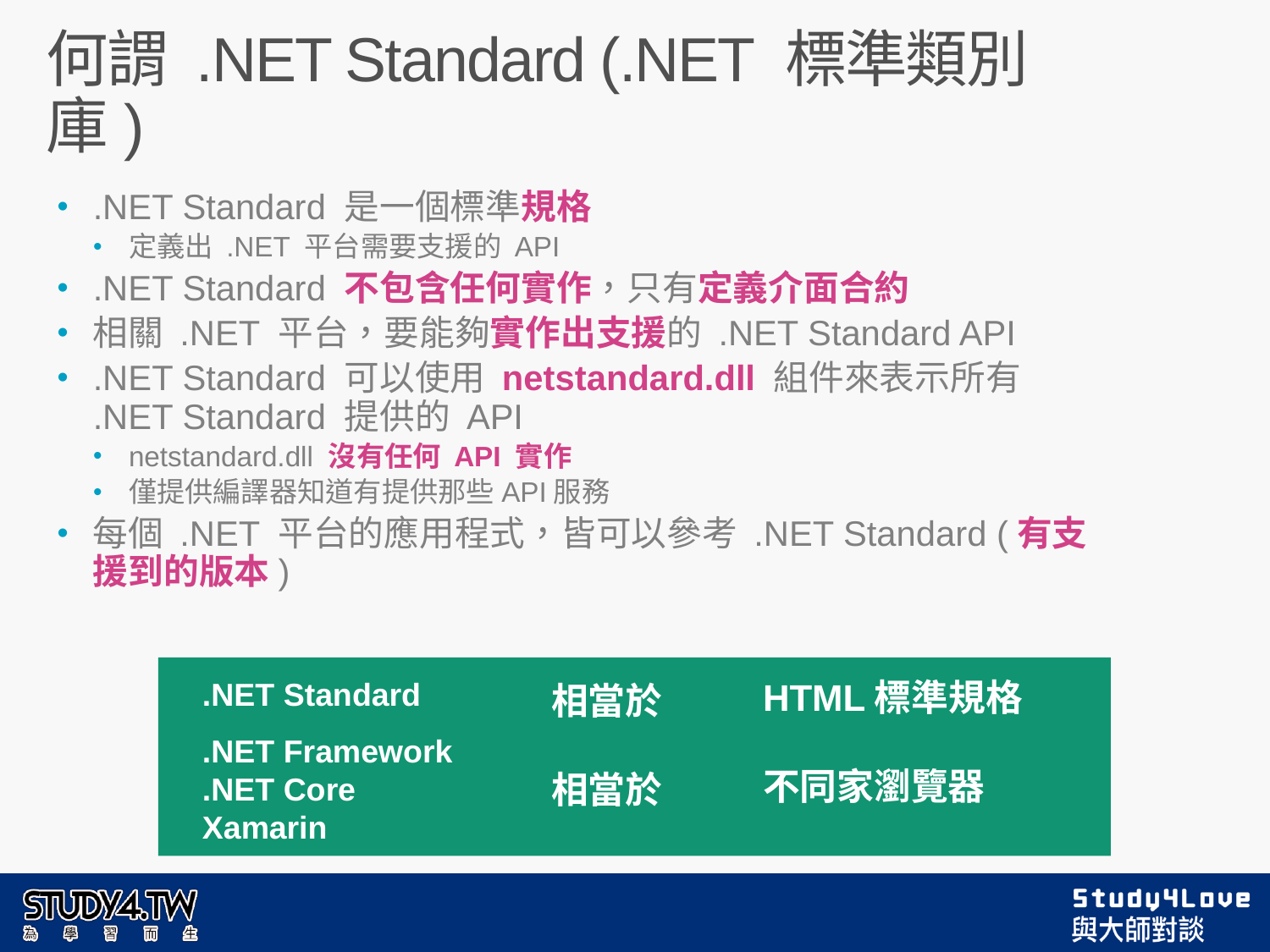

# 何謂 .NET Standard (.NET 標準類別庫)
.NET Standard 是一個標準規格
定義出 .NET 平台需要支援的 API
.NET Standard 不包含任何實作，只有定義介面合約
相關 .NET 平台，要能夠實作出支援的 .NET Standard API
.NET Standard 可以使用 netstandard.dll 組件來表示所有
.NET Standard 提供的 API
netstandard.dll 沒有任何 API 實作
僅提供編譯器知道有提供那些API服務
每個 .NET 平台的應用程式，皆可以參考 .NET Standard (有支援到的版本)

.NET Standard
.NET Framework
.NET Core
Xamarin
HTML標準規格

不同家瀏覽器
相當於
相當於